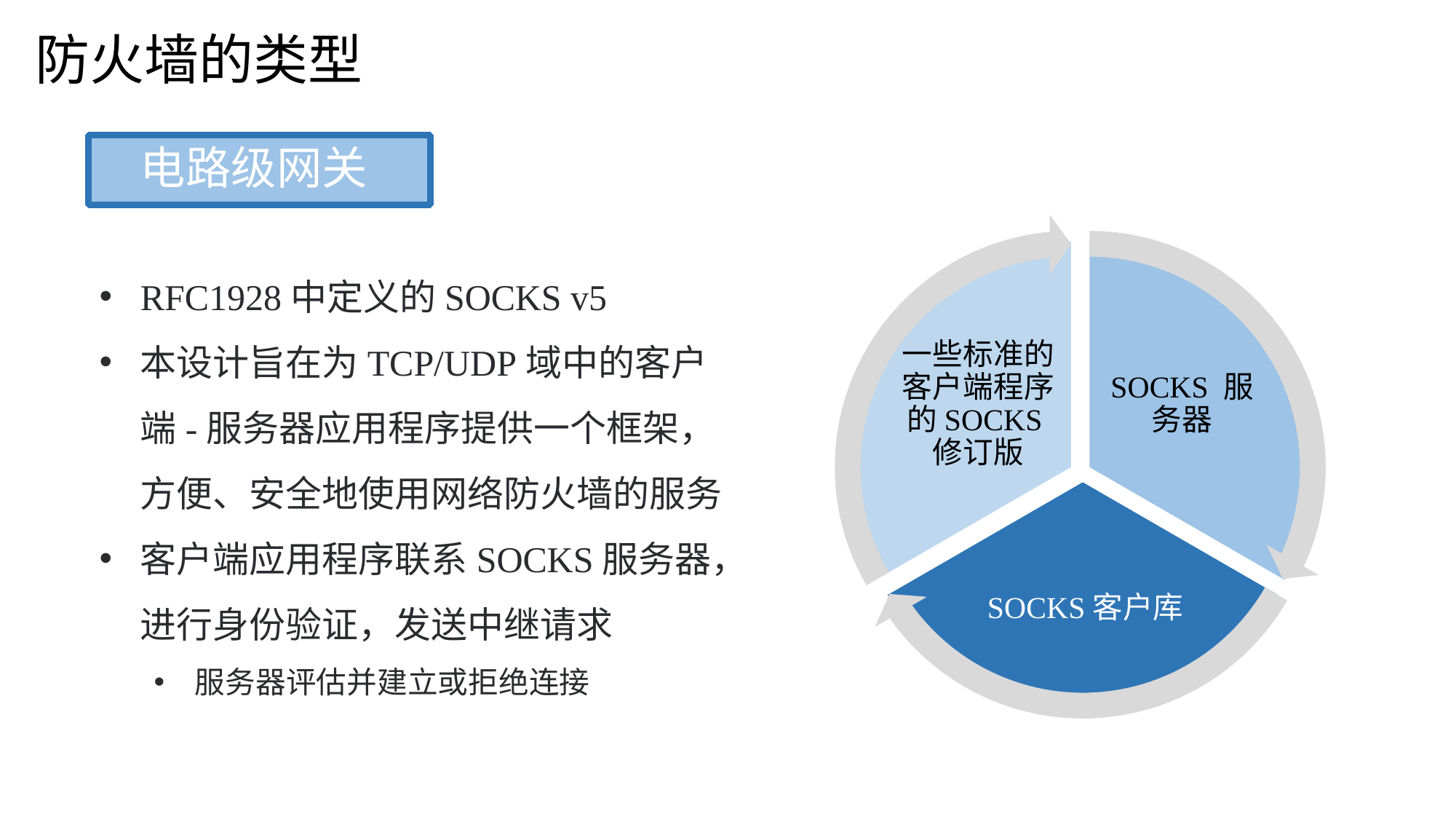

防火墙的类型
电路级网关

一些标准的客户端程序的SOCKS修订版
SOCKS 服务器
SOCKS客户库
RFC1928中定义的SOCKS v5
本设计旨在为TCP/UDP域中的客户端-服务器应用程序提供一个框架，方便、安全地使用网络防火墙的服务
客户端应用程序联系SOCKS服务器，进行身份验证，发送中继请求
服务器评估并建立或拒绝连接